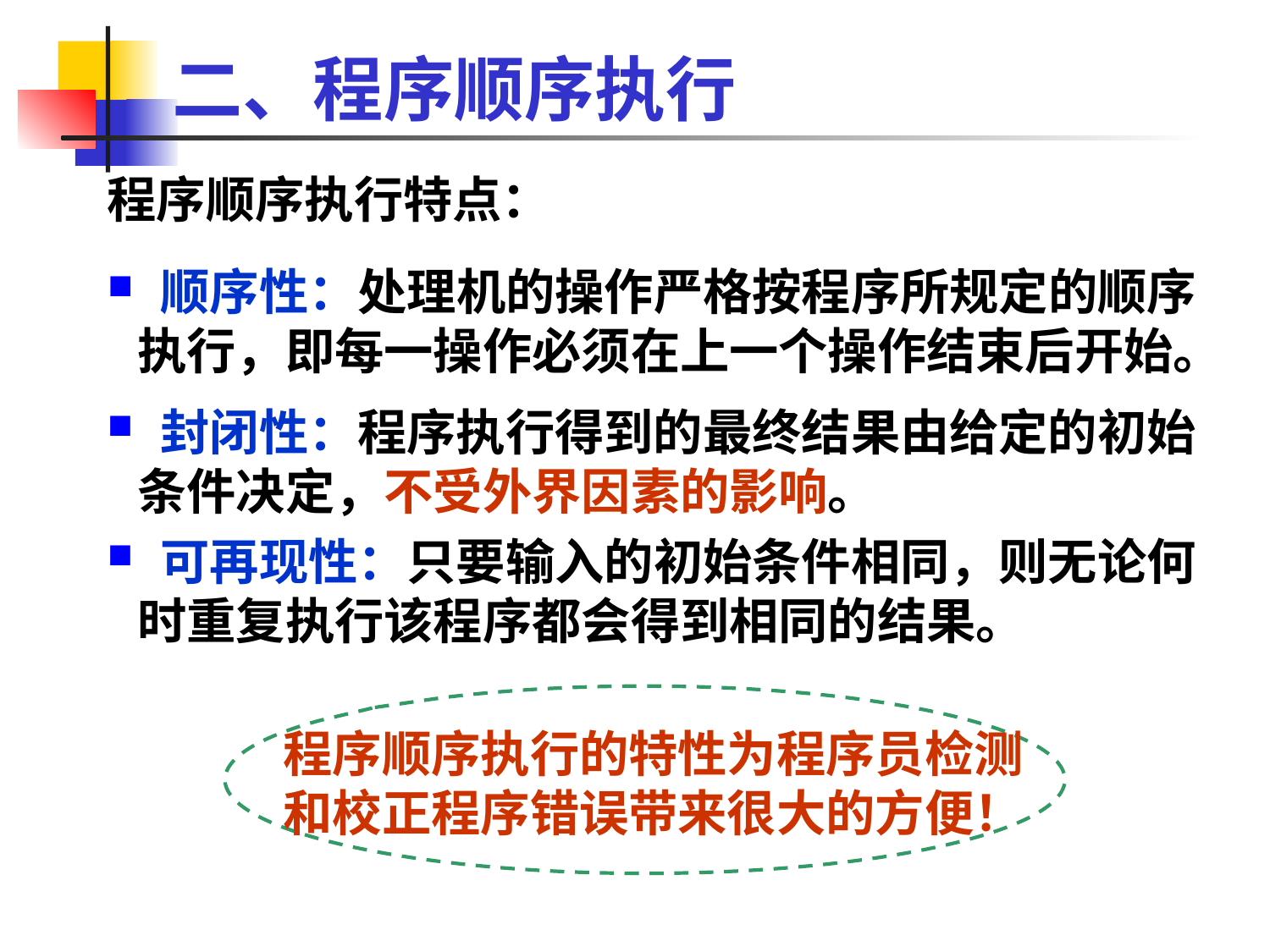

二、程序顺序执行
程序顺序执行特点：
 顺序性：处理机的操作严格按程序所规定的顺序执行，即每一操作必须在上一个操作结束后开始。
 封闭性：程序执行得到的最终结果由给定的初始条件决定，不受外界因素的影响。
 可再现性：只要输入的初始条件相同，则无论何时重复执行该程序都会得到相同的结果。

程序顺序执行的特性为程序员检测和校正程序错误带来很大的方便！